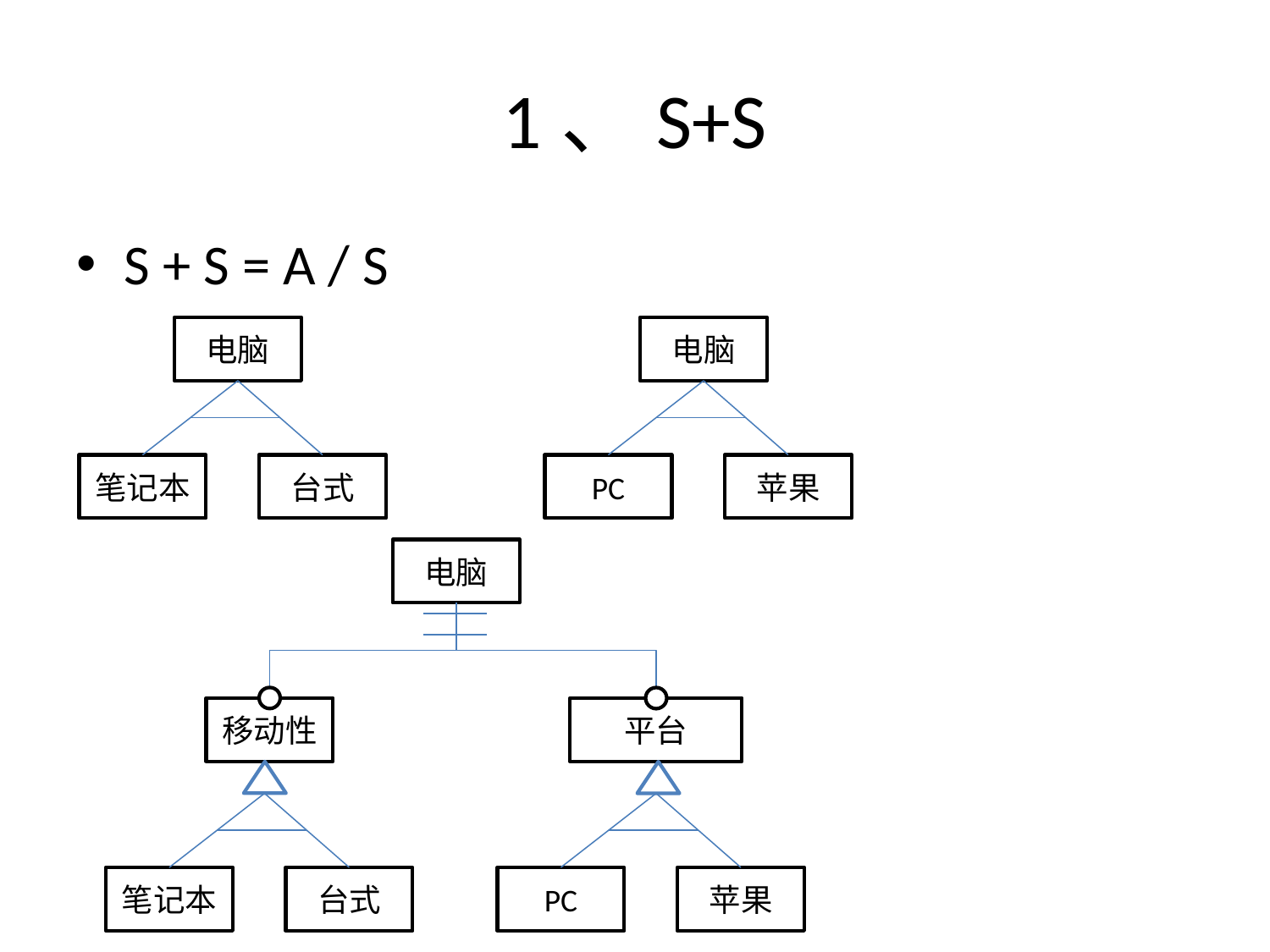

# 1、S+S
S + S = A / S
电脑
电脑
笔记本
台式
PC
苹果
电脑

移动性
平台

笔记本
台式
PC
苹果